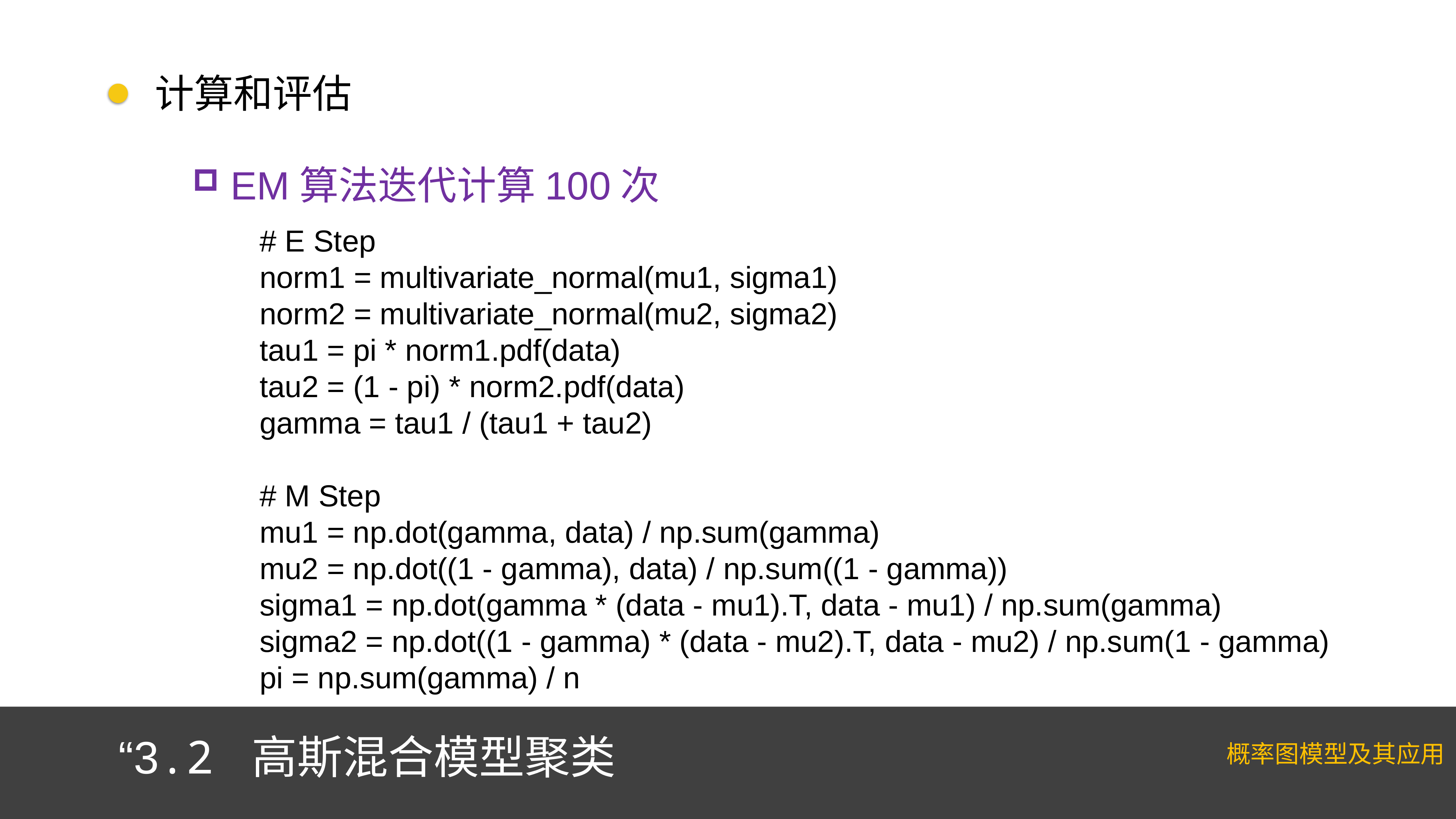

计算和评估
EM算法迭代计算100次

	# E Step
	norm1 = multivariate_normal(mu1, sigma1)
	norm2 = multivariate_normal(mu2, sigma2)
	tau1 = pi * norm1.pdf(data)
	tau2 = (1 - pi) * norm2.pdf(data)
	gamma = tau1 / (tau1 + tau2)

	# M Step
	mu1 = np.dot(gamma, data) / np.sum(gamma)
	mu2 = np.dot((1 - gamma), data) / np.sum((1 - gamma))
	sigma1 = np.dot(gamma * (data - mu1).T, data - mu1) / np.sum(gamma)
	sigma2 = np.dot((1 - gamma) * (data - mu2).T, data - mu2) / np.sum(1 - gamma)
	pi = np.sum(gamma) / n

“3.2 高斯混合模型聚类